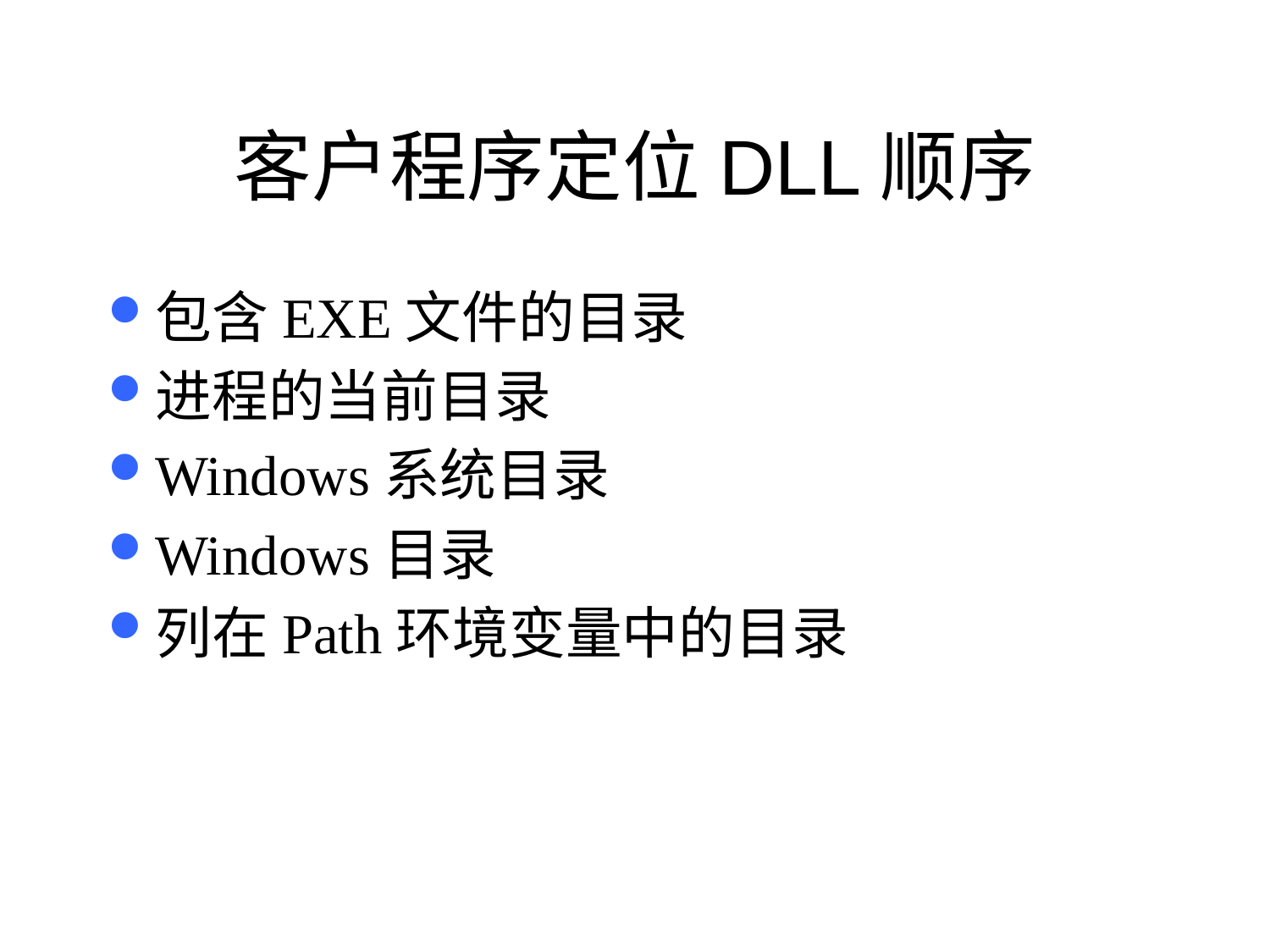

# 客户程序定位DLL顺序
包含EXE文件的目录
进程的当前目录
Windows系统目录
Windows目录
列在Path环境变量中的目录
147